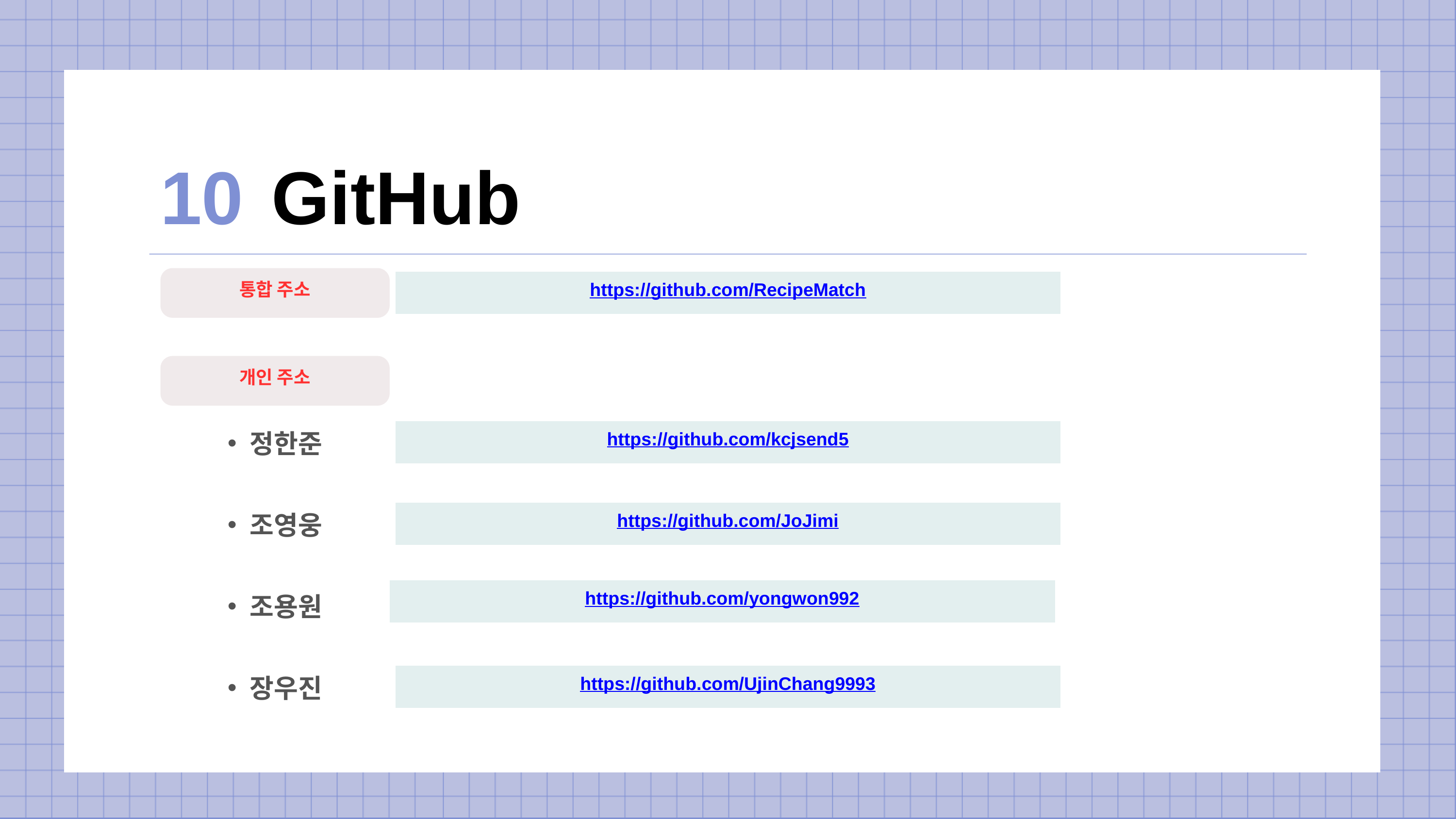

10
GitHub

통합 주소

https://github.com/RecipeMatch

개인 주소

https://github.com/kcjsend5
정한준

https://github.com/JoJimi
조영웅

https://github.com/yongwon992
조용원

https://github.com/UjinChang9993
장우진